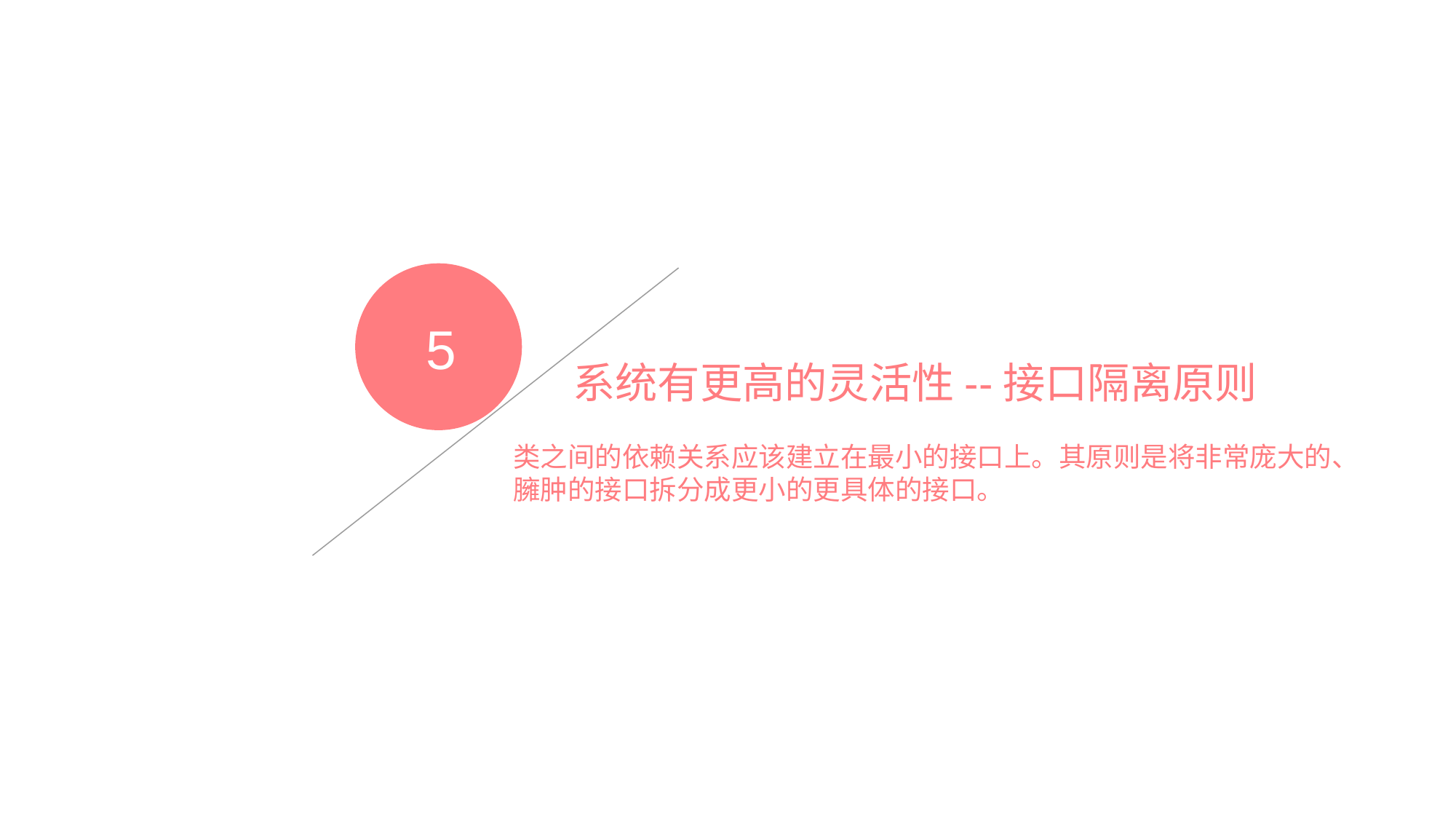

5
# 系统有更高的灵活性--接口隔离原则
类之间的依赖关系应该建立在最小的接口上。其原则是将非常庞大的、臃肿的接口拆分成更小的更具体的接口。